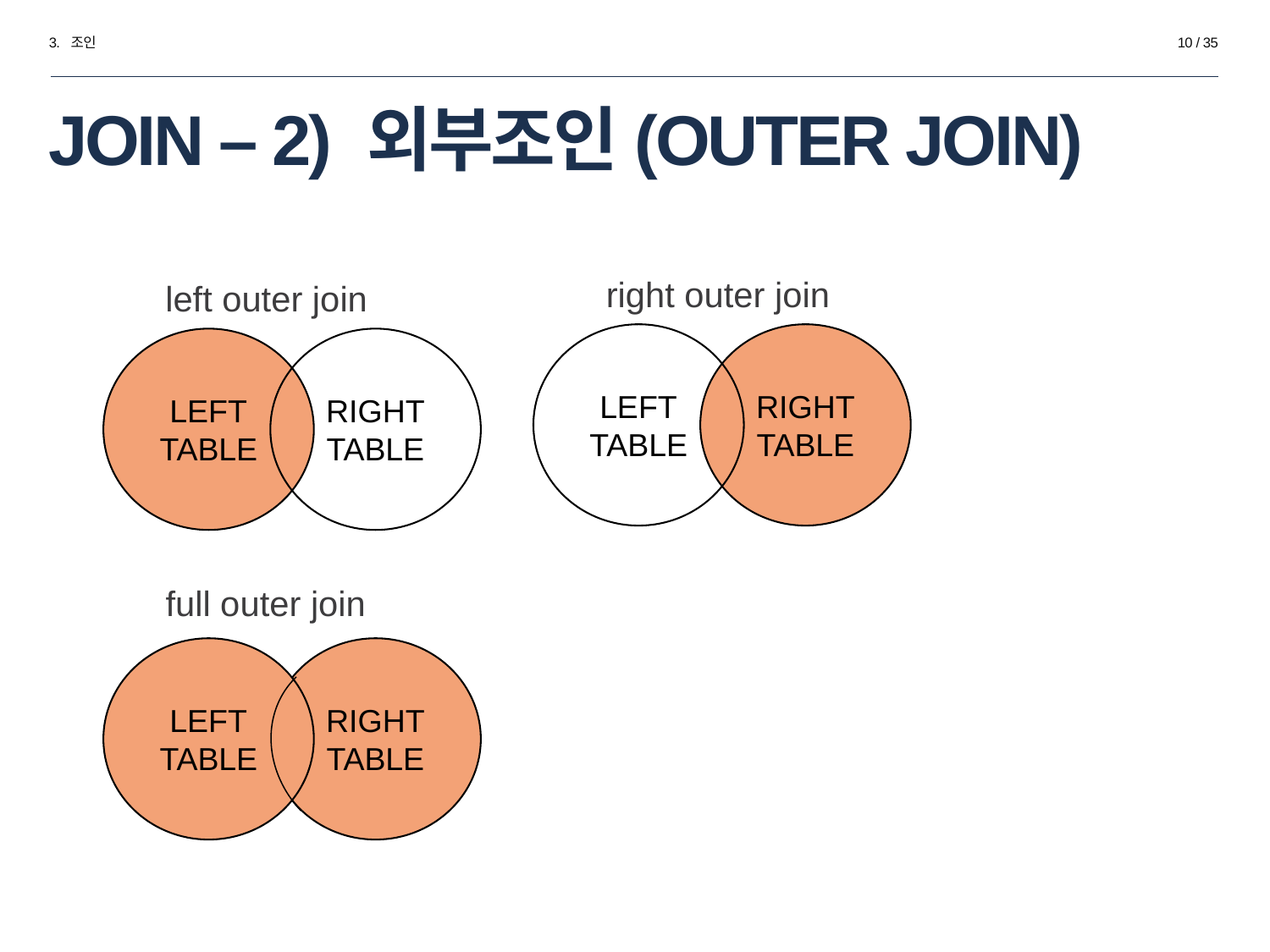

3.  조인
10 / 35
# JOIN – 2) 외부조인(OUTER JOIN)
right outer join
left outer join
LEFT
TABLE
RIGHT
TABLE
LEFT
TABLE
RIGHT
TABLE
full outer join
LEFT
TABLE
RIGHT
TABLE